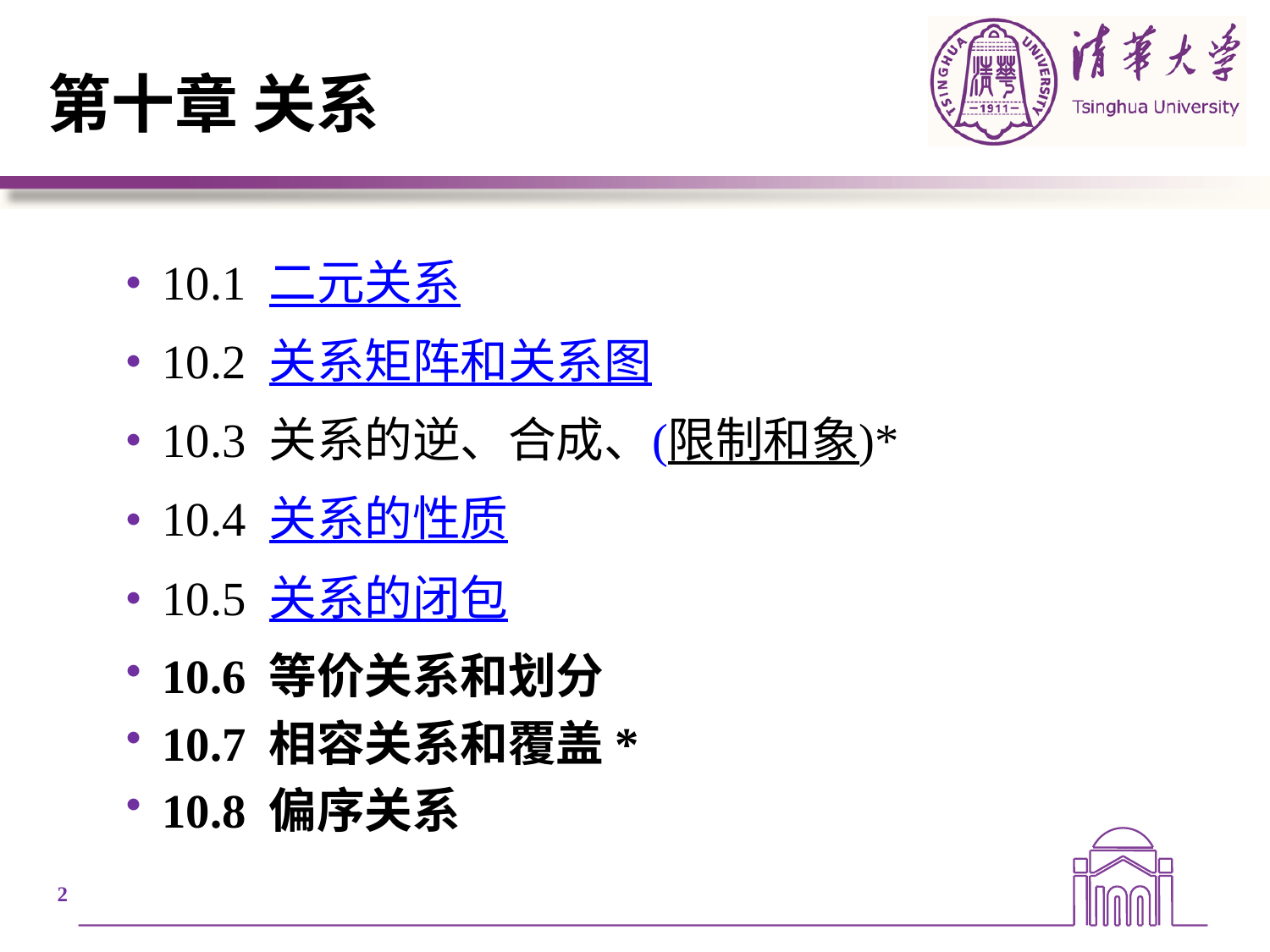

# 第十章 关系
10.1 二元关系
10.2 关系矩阵和关系图
10.3 关系的逆、合成、(限制和象)*
10.4 关系的性质
10.5 关系的闭包
10.6 等价关系和划分
10.7 相容关系和覆盖*
10.8 偏序关系